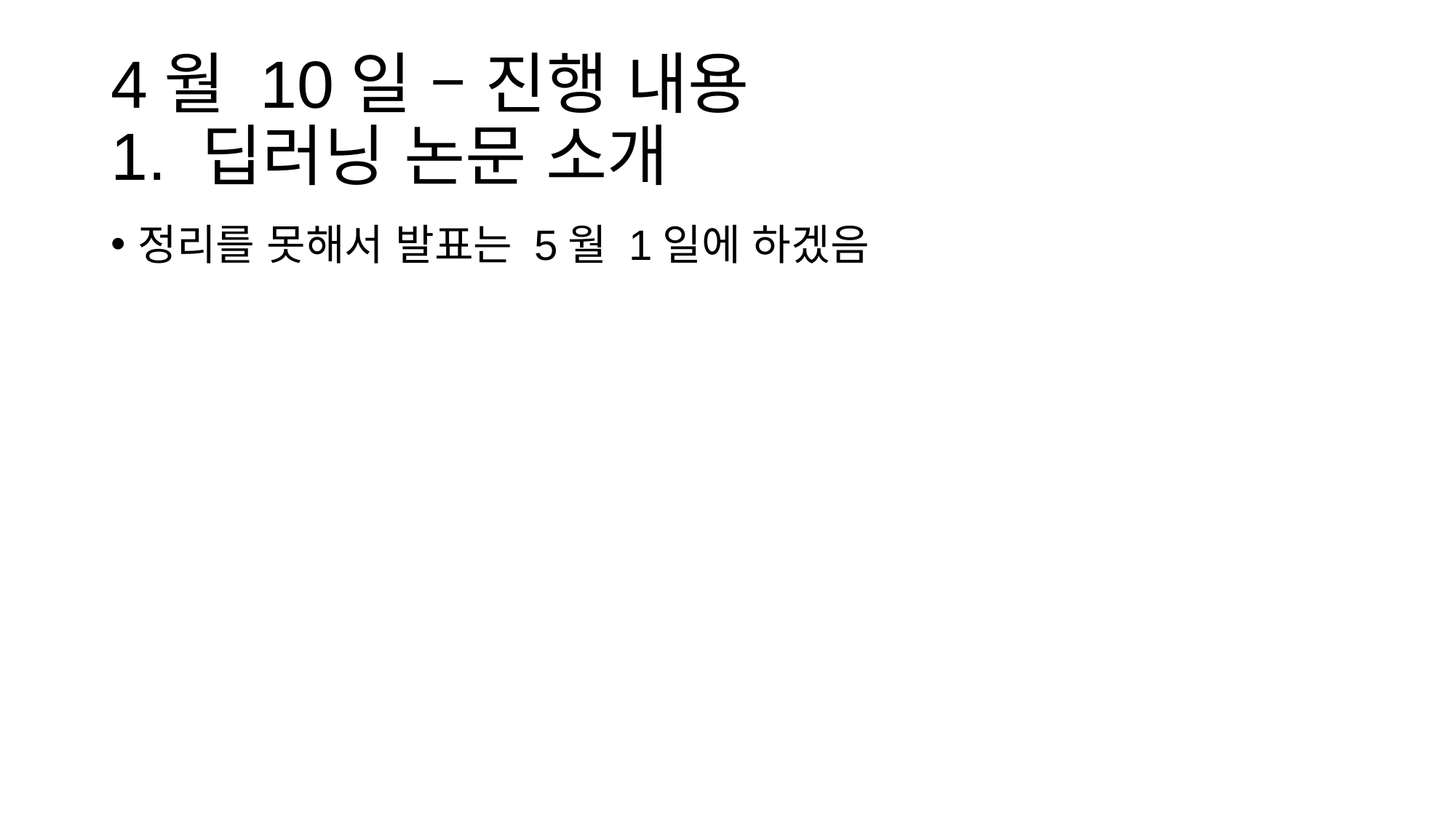

# 4월 10일 – 진행 내용 1. 딥러닝 논문 소개
정리를 못해서 발표는 5월 1일에 하겠음